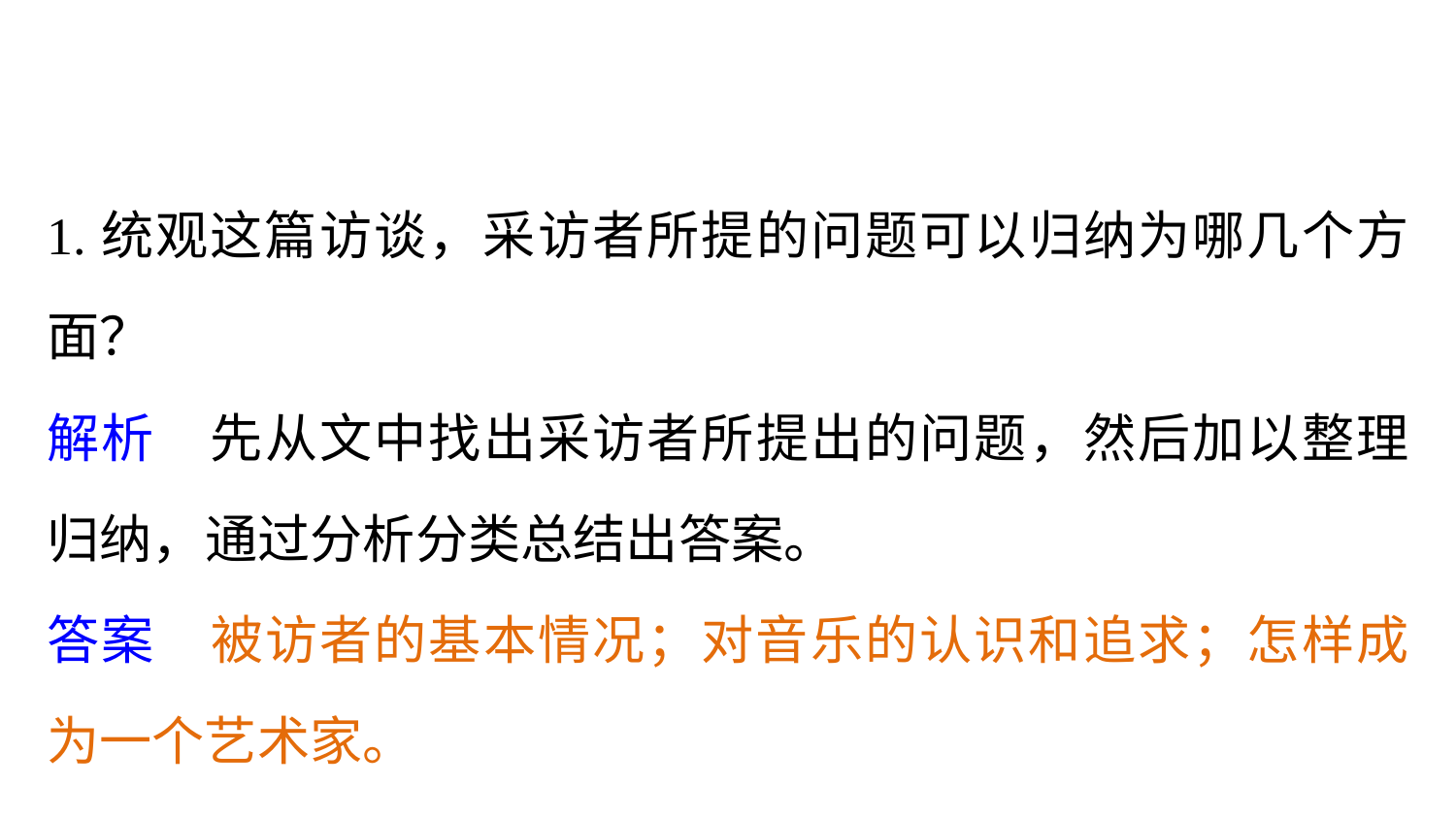

1.统观这篇访谈，采访者所提的问题可以归纳为哪几个方面？
解析　先从文中找出采访者所提出的问题，然后加以整理归纳，通过分析分类总结出答案。
答案　被访者的基本情况；对音乐的认识和追求；怎样成为一个艺术家。